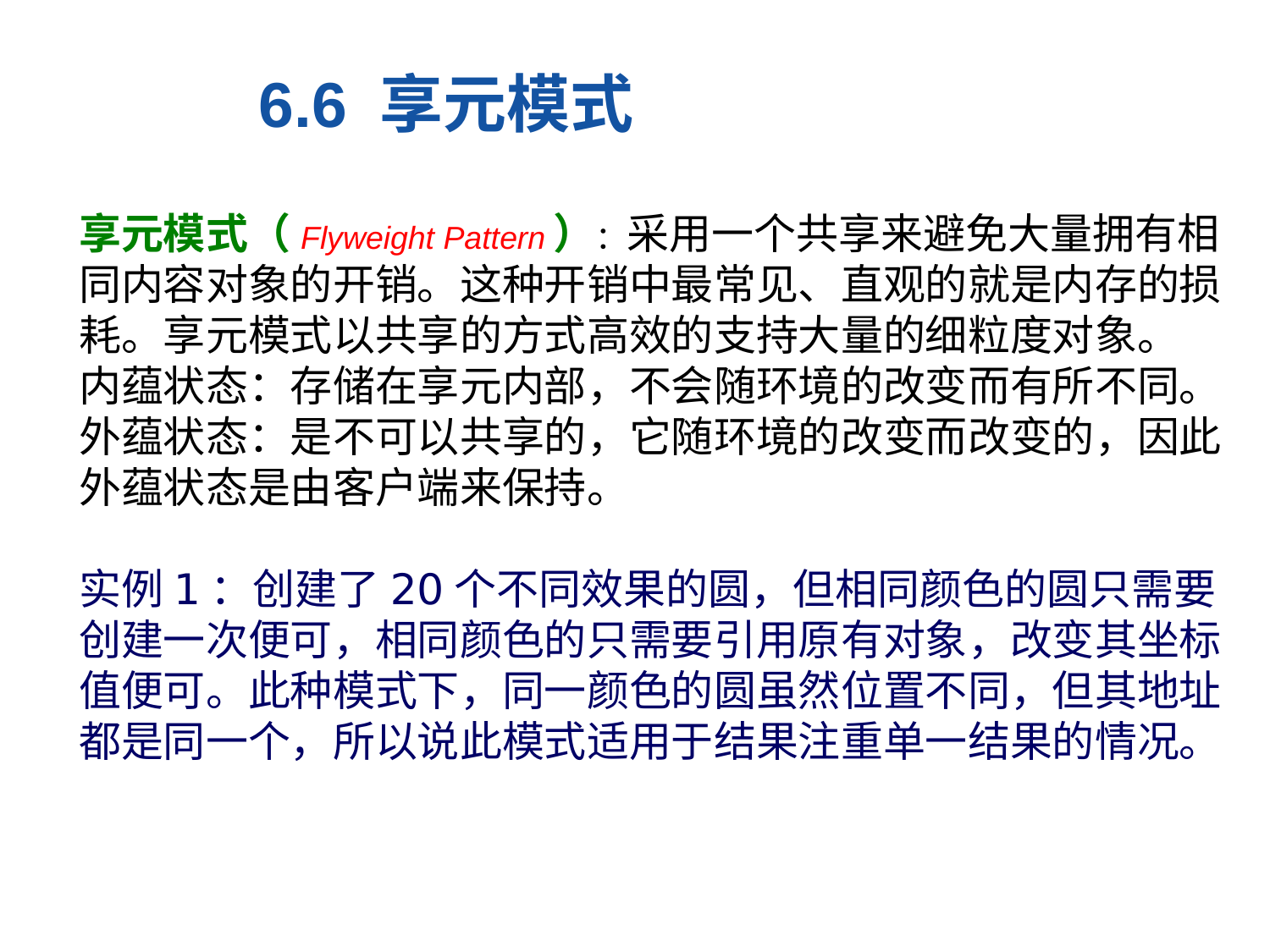

6.6 享元模式
享元模式（Flyweight Pattern）：采用一个共享来避免大量拥有相同内容对象的开销。这种开销中最常见、直观的就是内存的损耗。享元模式以共享的方式高效的支持大量的细粒度对象。
内蕴状态：存储在享元内部，不会随环境的改变而有所不同。
外蕴状态：是不可以共享的，它随环境的改变而改变的，因此外蕴状态是由客户端来保持。

实例1：创建了20个不同效果的圆，但相同颜色的圆只需要创建一次便可，相同颜色的只需要引用原有对象，改变其坐标值便可。此种模式下，同一颜色的圆虽然位置不同，但其地址都是同一个，所以说此模式适用于结果注重单一结果的情况。